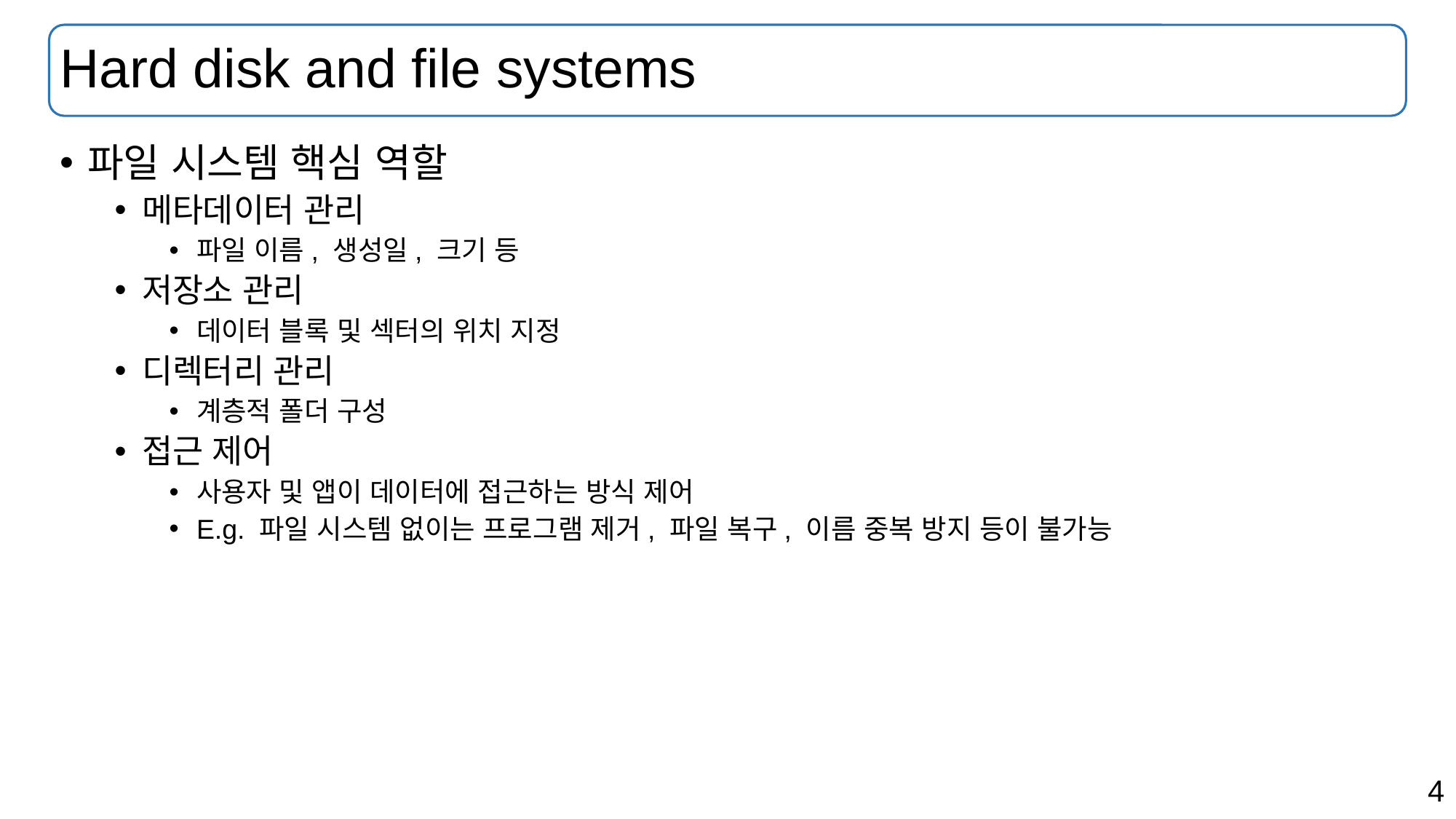

# Hard disk and file systems
파일 시스템 핵심 역할
메타데이터 관리
파일 이름, 생성일, 크기 등
저장소 관리
데이터 블록 및 섹터의 위치 지정
디렉터리 관리
계층적 폴더 구성
접근 제어
사용자 및 앱이 데이터에 접근하는 방식 제어
E.g. 파일 시스템 없이는 프로그램 제거, 파일 복구, 이름 중복 방지 등이 불가능